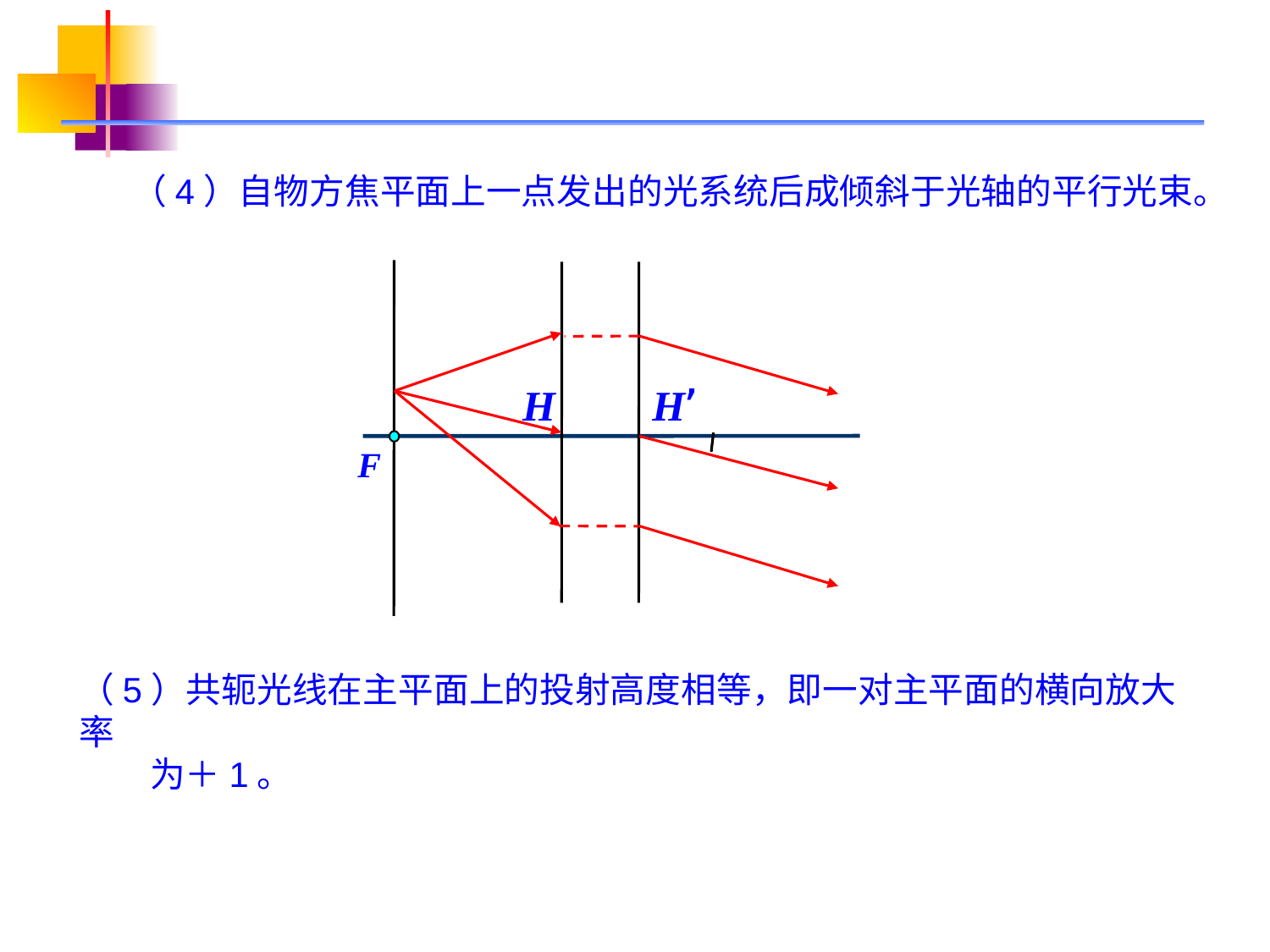

# （4）自物方焦平面上一点发出的光系统后成倾斜于光轴的平行光束。

H
H’

F

（5）共轭光线在主平面上的投射高度相等，即一对主平面的横向放大率
        为＋1。